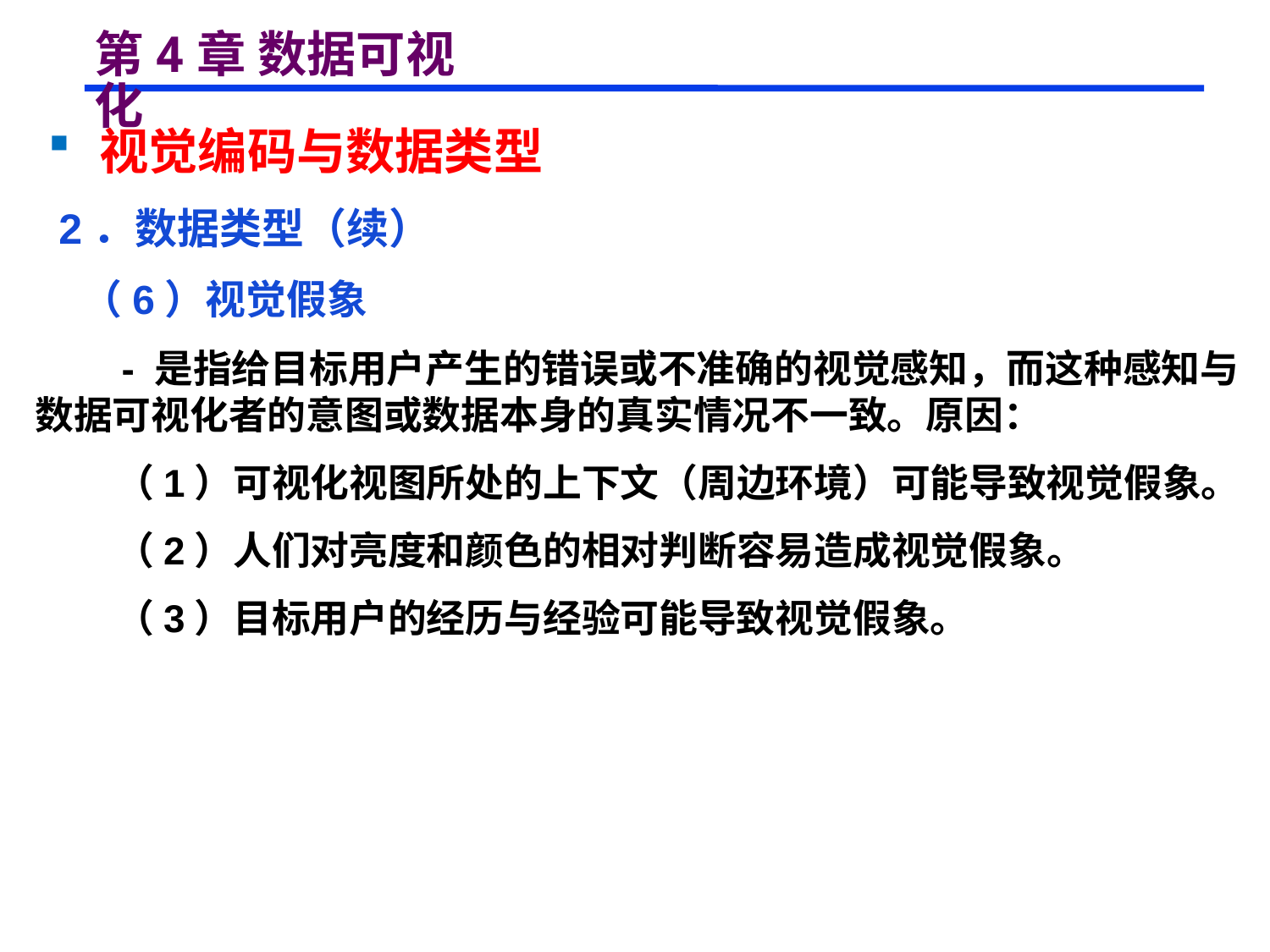

# 第4章 数据可视化
 视觉编码与数据类型
  2．数据类型（续）
    （6）视觉假象
        - 是指给目标用户产生的错误或不准确的视觉感知，而这种感知与数据可视化者的意图或数据本身的真实情况不一致。原因：
        （1）可视化视图所处的上下文（周边环境）可能导致视觉假象。
        （2）人们对亮度和颜色的相对判断容易造成视觉假象。
        （3）目标用户的经历与经验可能导致视觉假象。